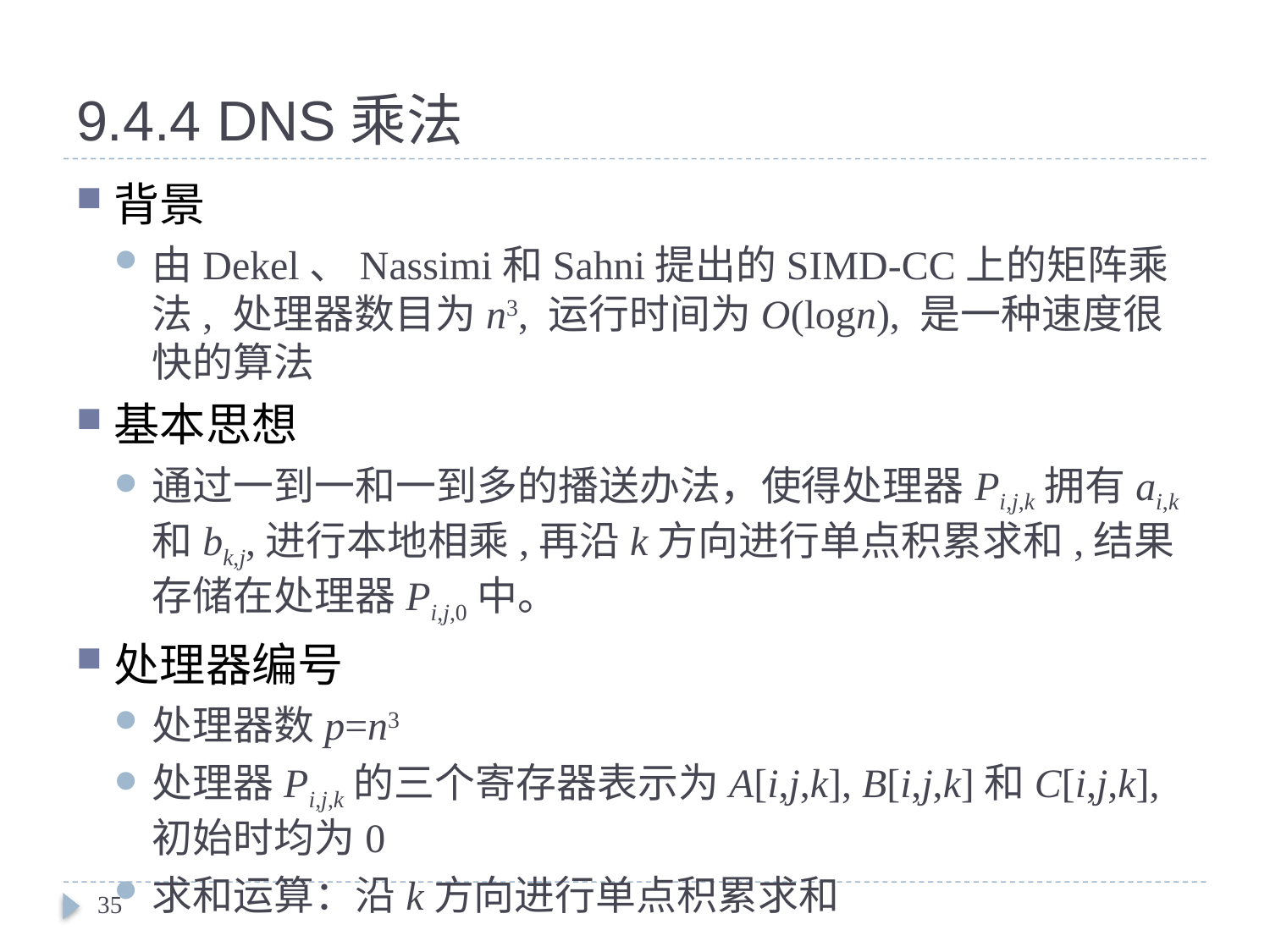

# 9.4.4 DNS乘法
背景
由Dekel、Nassimi和Sahni提出的SIMD-CC上的矩阵乘法, 处理器数目为n3, 运行时间为O(logn), 是一种速度很快的算法
基本思想
通过一到一和一到多的播送办法，使得处理器Pi,j,k拥有ai,k和bk,j,进行本地相乘,再沿k方向进行单点积累求和,结果存储在处理器Pi,j,0中。
处理器编号
处理器数p=n3
处理器Pi,j,k的三个寄存器表示为A[i,j,k], B[i,j,k]和C[i,j,k], 初始时均为0
求和运算：沿k方向进行单点积累求和
35